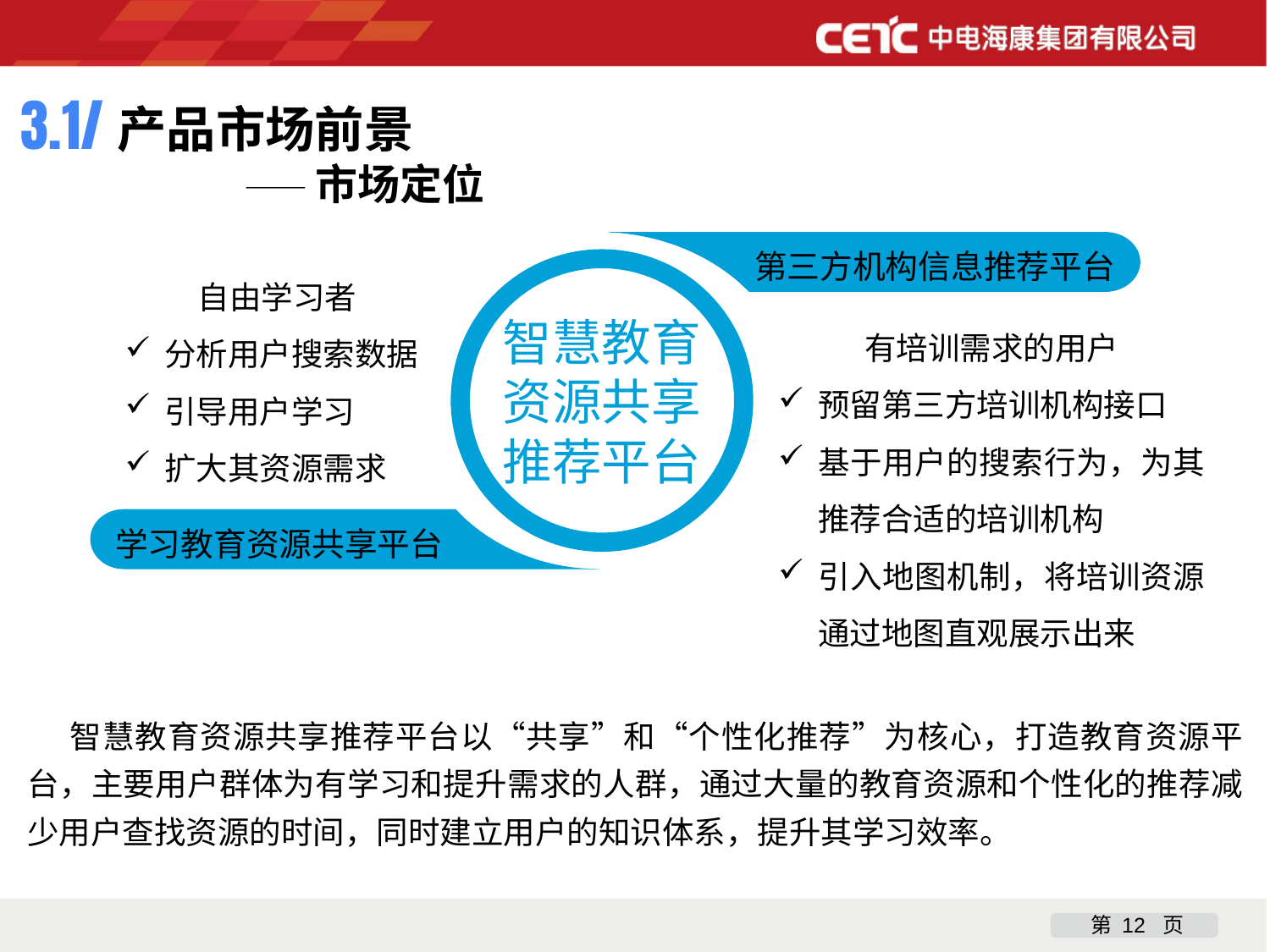

3.1/
产品市场前景
	——市场定位

自由学习者
分析用户搜索数据
引导用户学习
扩大其资源需求
第三方机构信息推荐平台
智慧教育资源共享推荐平台
有培训需求的用户
预留第三方培训机构接口
基于用户的搜索行为，为其推荐合适的培训机构
引入地图机制，将培训资源通过地图直观展示出来
学习教育资源共享平台
智慧教育资源共享推荐平台以“共享”和“个性化推荐”为核心，打造教育资源平台，主要用户群体为有学习和提升需求的人群，通过大量的教育资源和个性化的推荐减少用户查找资源的时间，同时建立用户的知识体系，提升其学习效率。